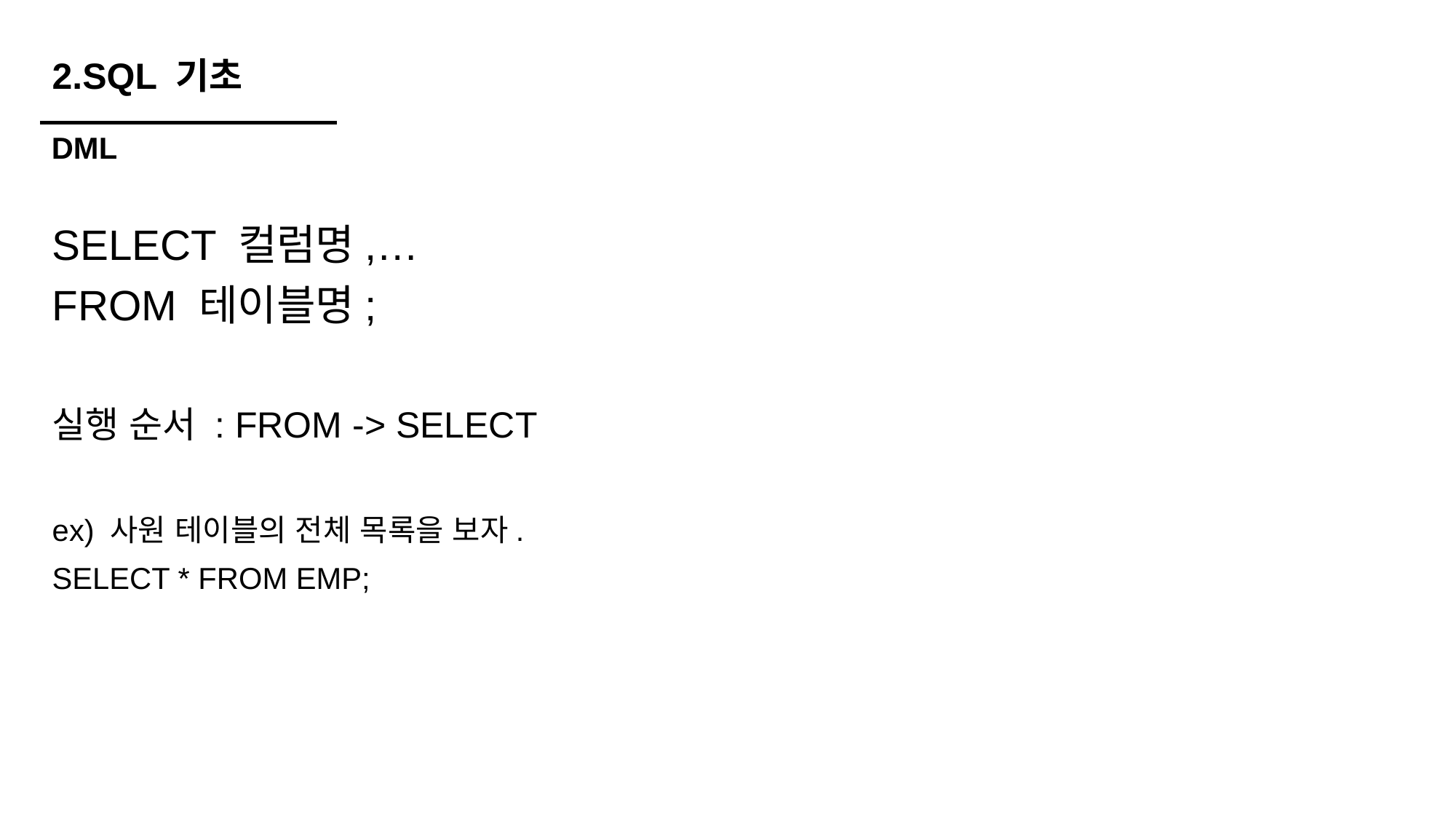

# 2.SQL 기초
DML
SELECT 컬럼명,…
FROM 테이블명;

실행 순서 : FROM -> SELECT

ex) 사원 테이블의 전체 목록을 보자.
SELECT * FROM EMP;